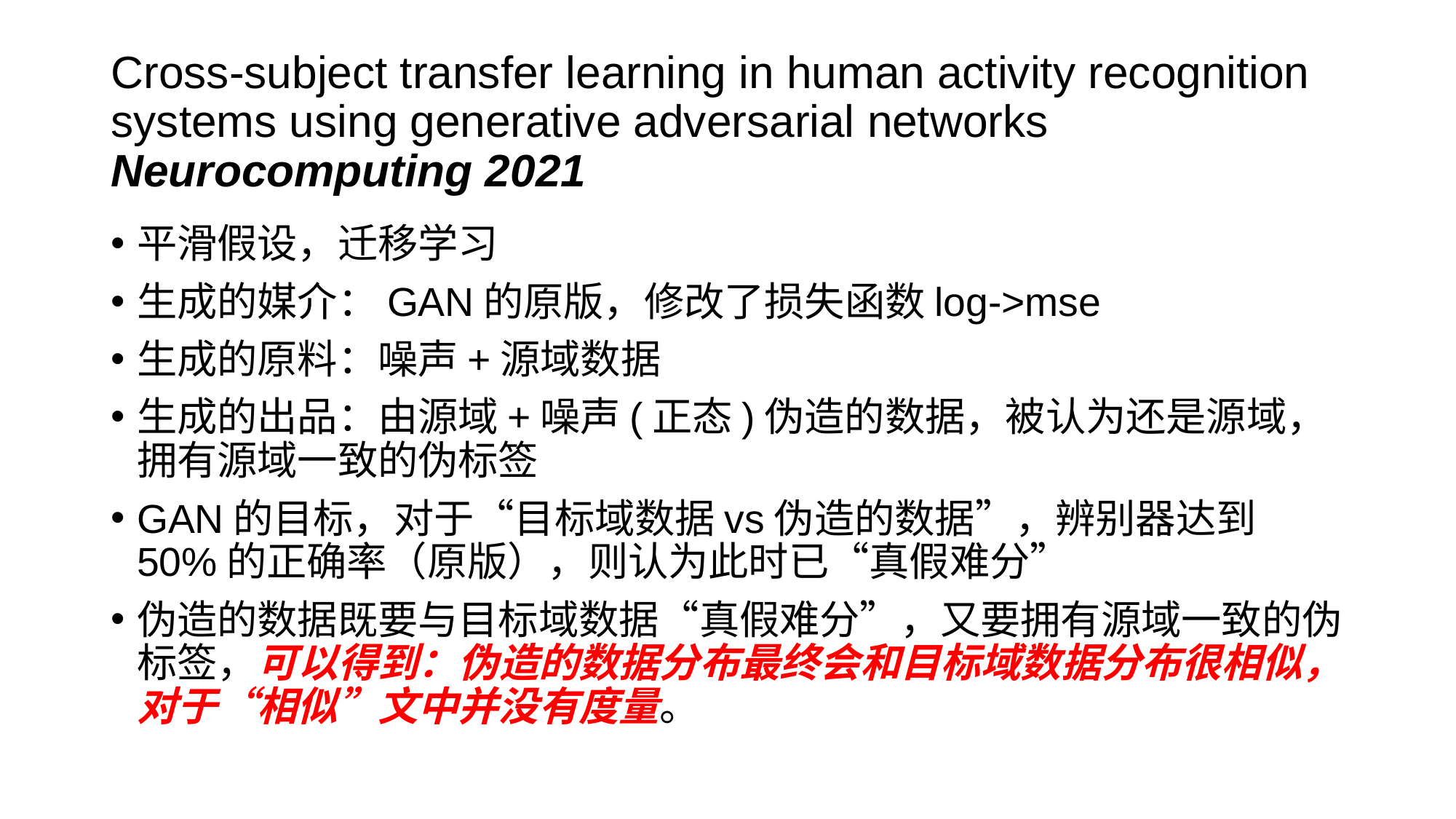

# Cross-subject transfer learning in human activity recognition systems using generative adversarial networks Neurocomputing 2021
平滑假设，迁移学习
生成的媒介：GAN的原版，修改了损失函数log->mse
生成的原料：噪声+源域数据
生成的出品：由源域+噪声(正态)伪造的数据，被认为还是源域，拥有源域一致的伪标签
GAN的目标，对于“目标域数据vs伪造的数据”，辨别器达到50%的正确率（原版），则认为此时已“真假难分”
伪造的数据既要与目标域数据“真假难分”，又要拥有源域一致的伪标签，可以得到：伪造的数据分布最终会和目标域数据分布很相似，对于“相似”文中并没有度量。